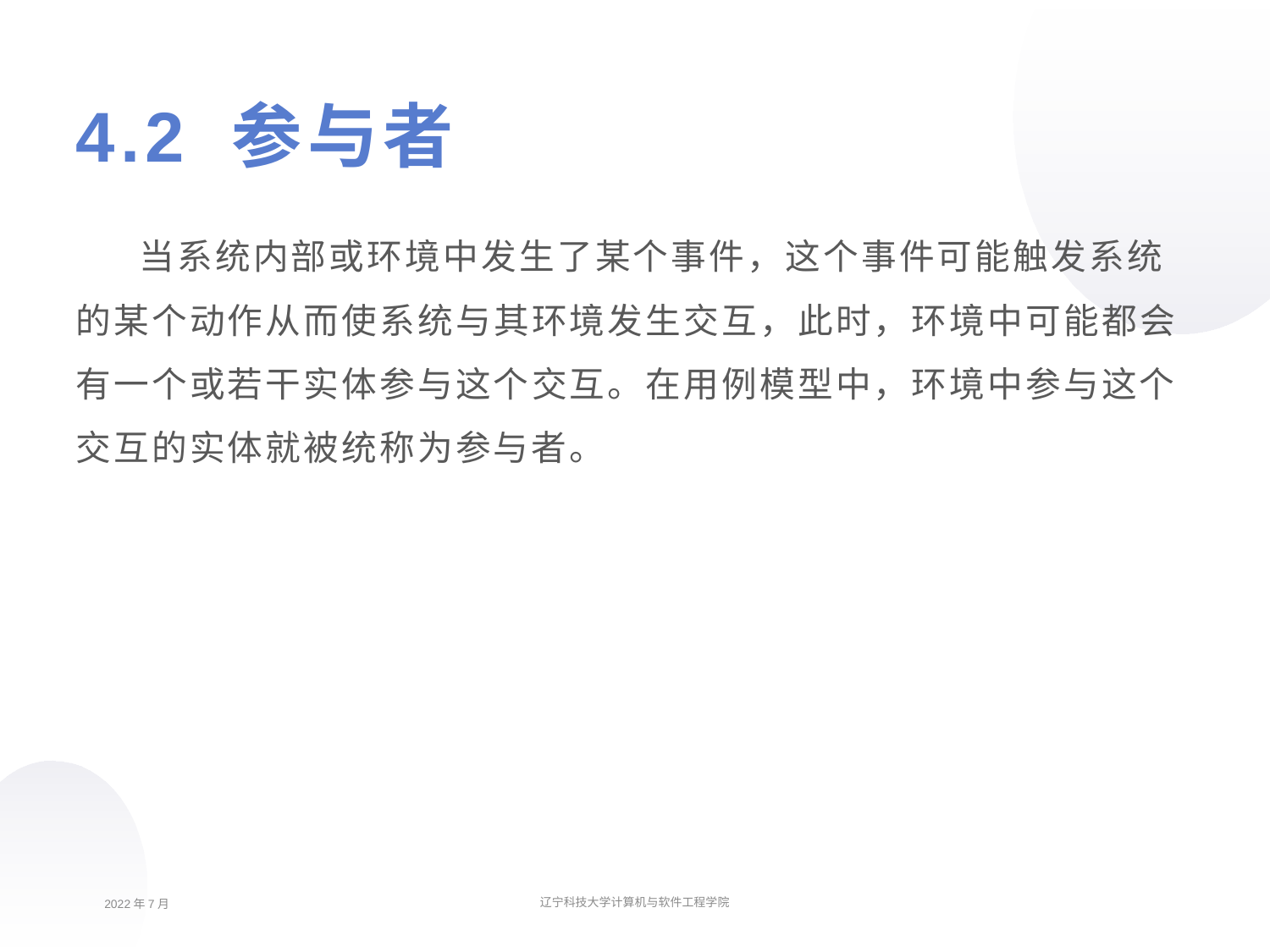

4.2 参与者
当系统内部或环境中发生了某个事件，这个事件可能触发系统的某个动作从而使系统与其环境发生交互，此时，环境中可能都会有一个或若干实体参与这个交互。在用例模型中，环境中参与这个交互的实体就被统称为参与者。

2022年7月
辽宁科技大学计算机与软件工程学院
11